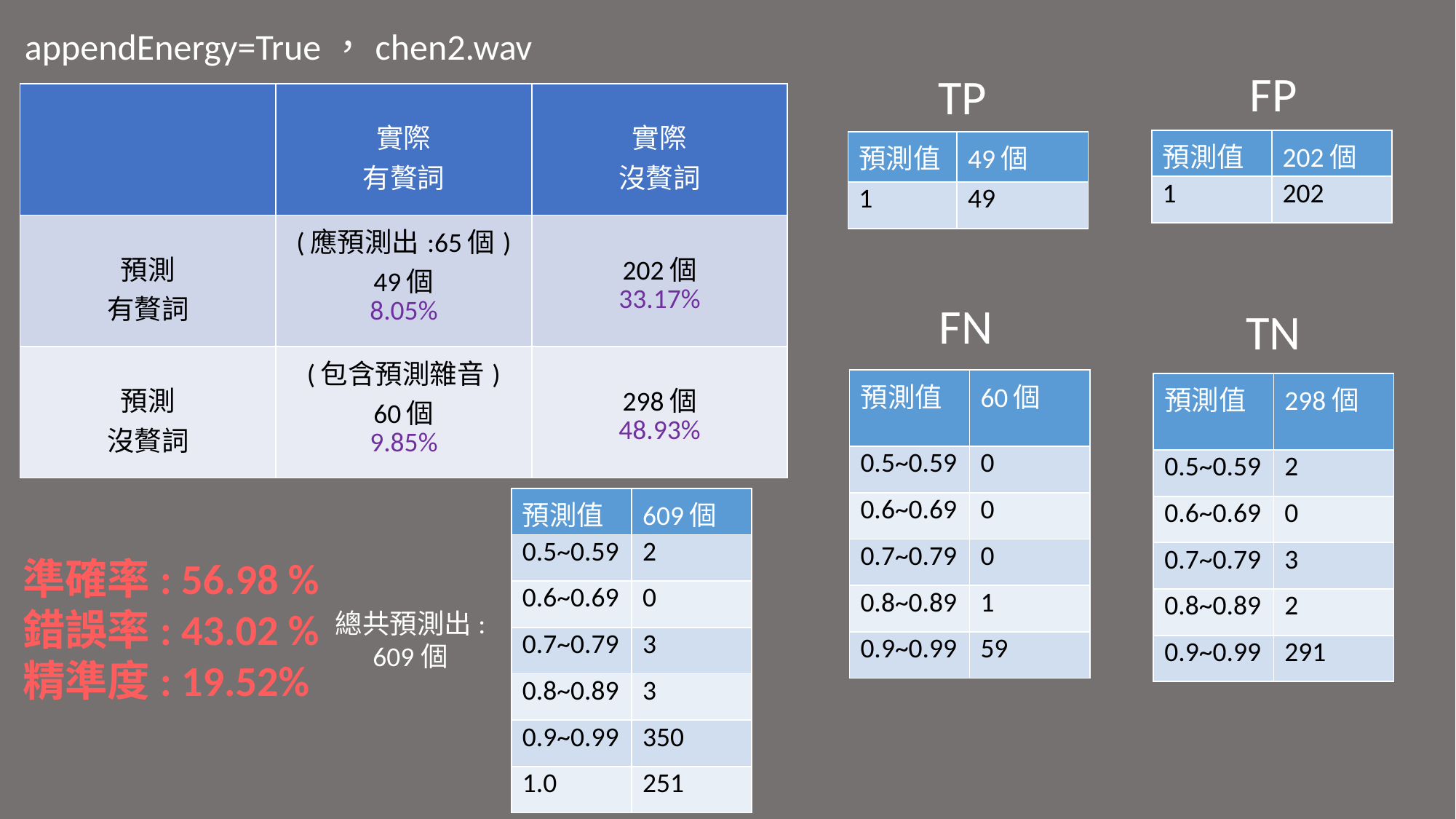

appendEnergy=True，chen2.wav
#
FP
TP
|  | 實際 有贅詞 | 實際 沒贅詞 |
| --- | --- | --- |
| 預測 有贅詞 | (應預測出:65個) 49個 8.05% | 202個 33.17% |
| 預測 沒贅詞 | (包含預測雜音) 60個 9.85% | 298個 48.93% |
| 預測值 | 202個 |
| --- | --- |
| 1 | 202 |
| 預測值 | 49個 |
| --- | --- |
| 1 | 49 |

FN
TN
| 預測值 | 60個 |
| --- | --- |
| 0.5~0.59 | 0 |
| 0.6~0.69 | 0 |
| 0.7~0.79 | 0 |
| 0.8~0.89 | 1 |
| 0.9~0.99 | 59 |
| 預測值 | 298個 |
| --- | --- |
| 0.5~0.59 | 2 |
| 0.6~0.69 | 0 |
| 0.7~0.79 | 3 |
| 0.8~0.89 | 2 |
| 0.9~0.99 | 291 |
| 預測值 | 609個 |
| --- | --- |
| 0.5~0.59 | 2 |
| 0.6~0.69 | 0 |
| 0.7~0.79 | 3 |
| 0.8~0.89 | 3 |
| 0.9~0.99 | 350 |
| 1.0 | 251 |
準確率: 56.98 %
錯誤率: 43.02 %
精準度: 19.52%
總共預測出:
609個